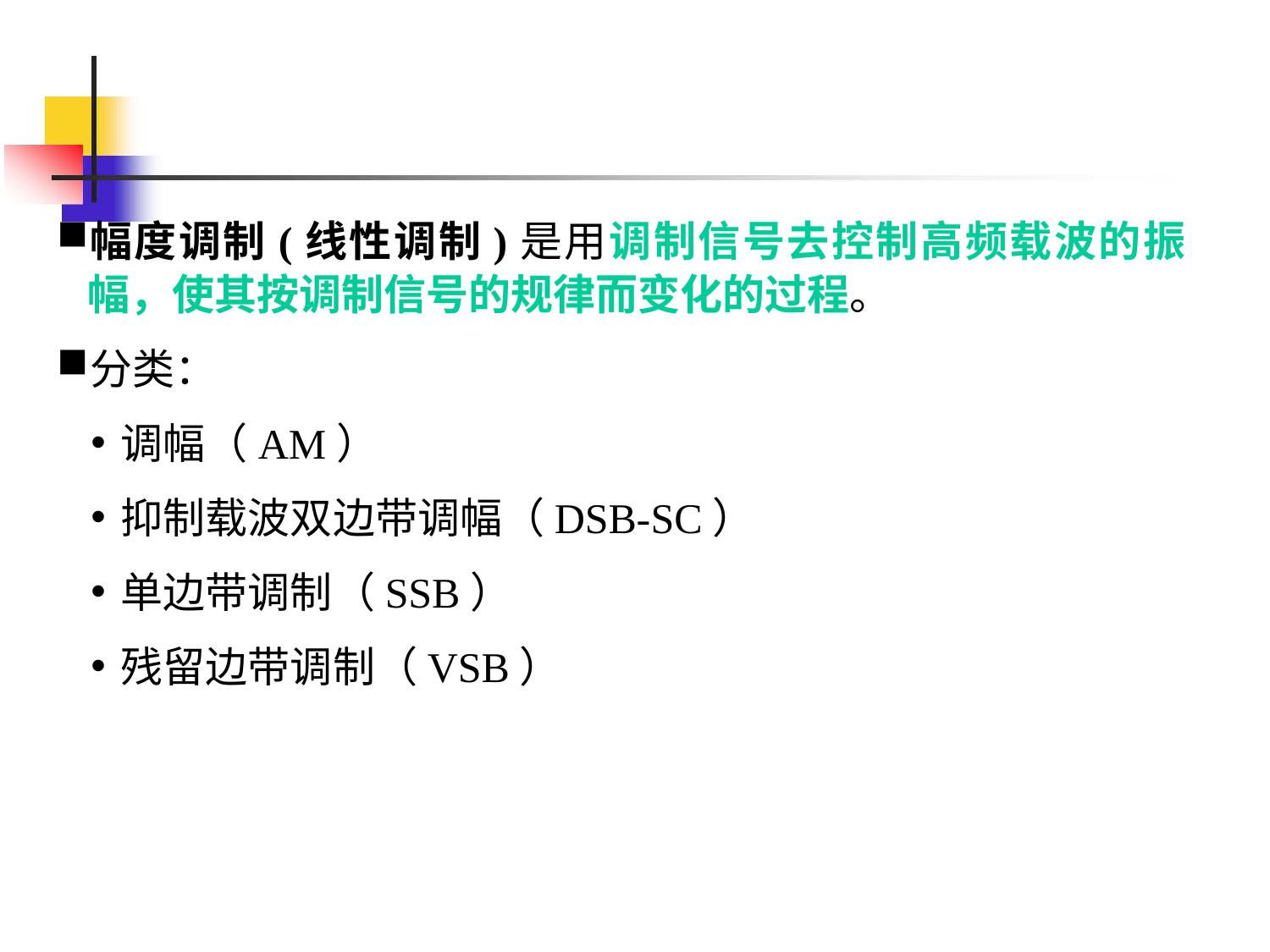

幅度调制(线性调制)是用调制信号去控制高频载波的振幅，使其按调制信号的规律而变化的过程。
分类：
调幅（AM）
抑制载波双边带调幅（DSB-SC）
单边带调制（SSB）
残留边带调制（VSB）